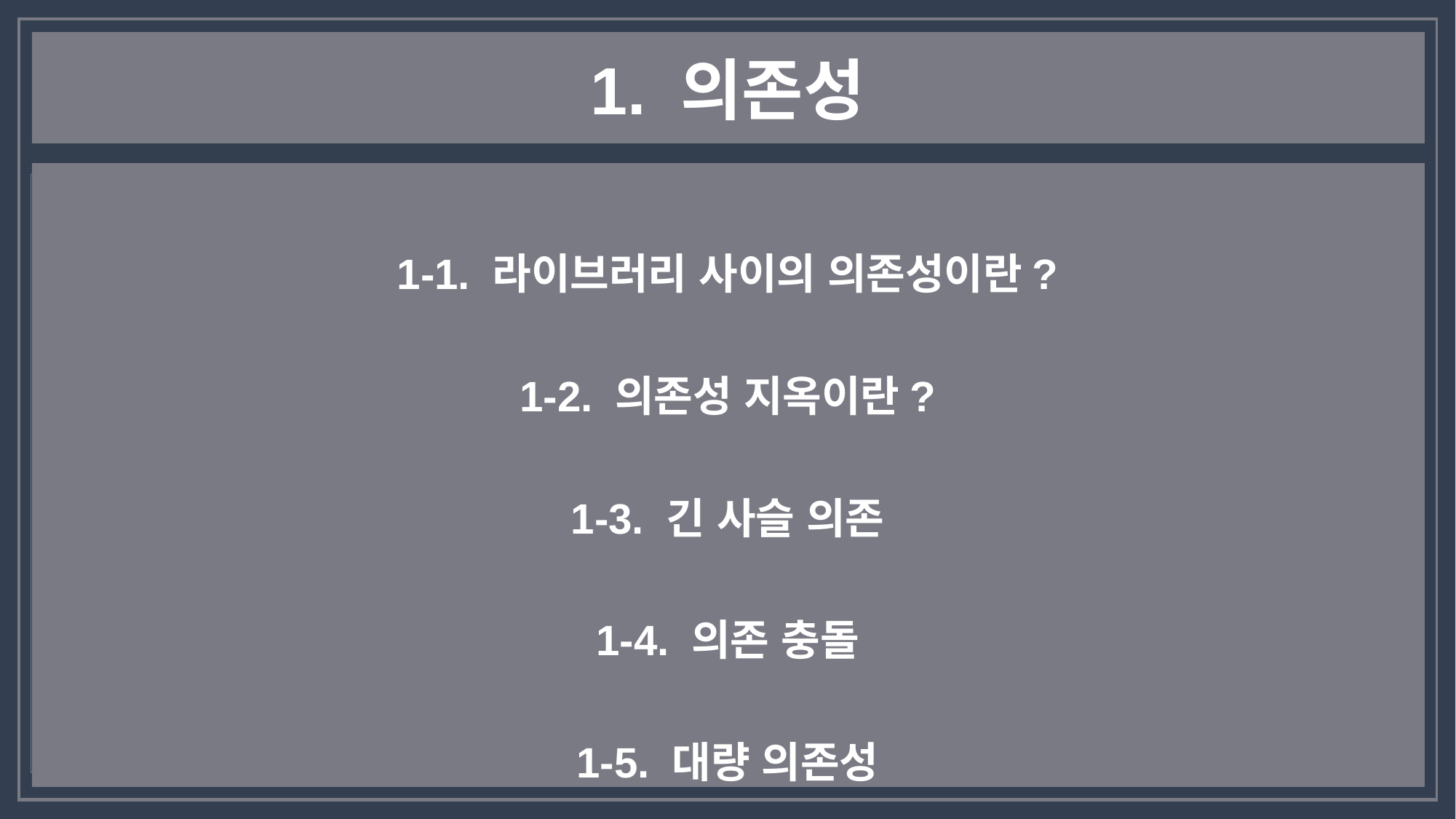

# 1. 의존성

1-1. 라이브러리 사이의 의존성이란?

1-2. 의존성 지옥이란?

1-3. 긴 사슬 의존

1-4. 의존 충돌

1-5. 대량 의존성